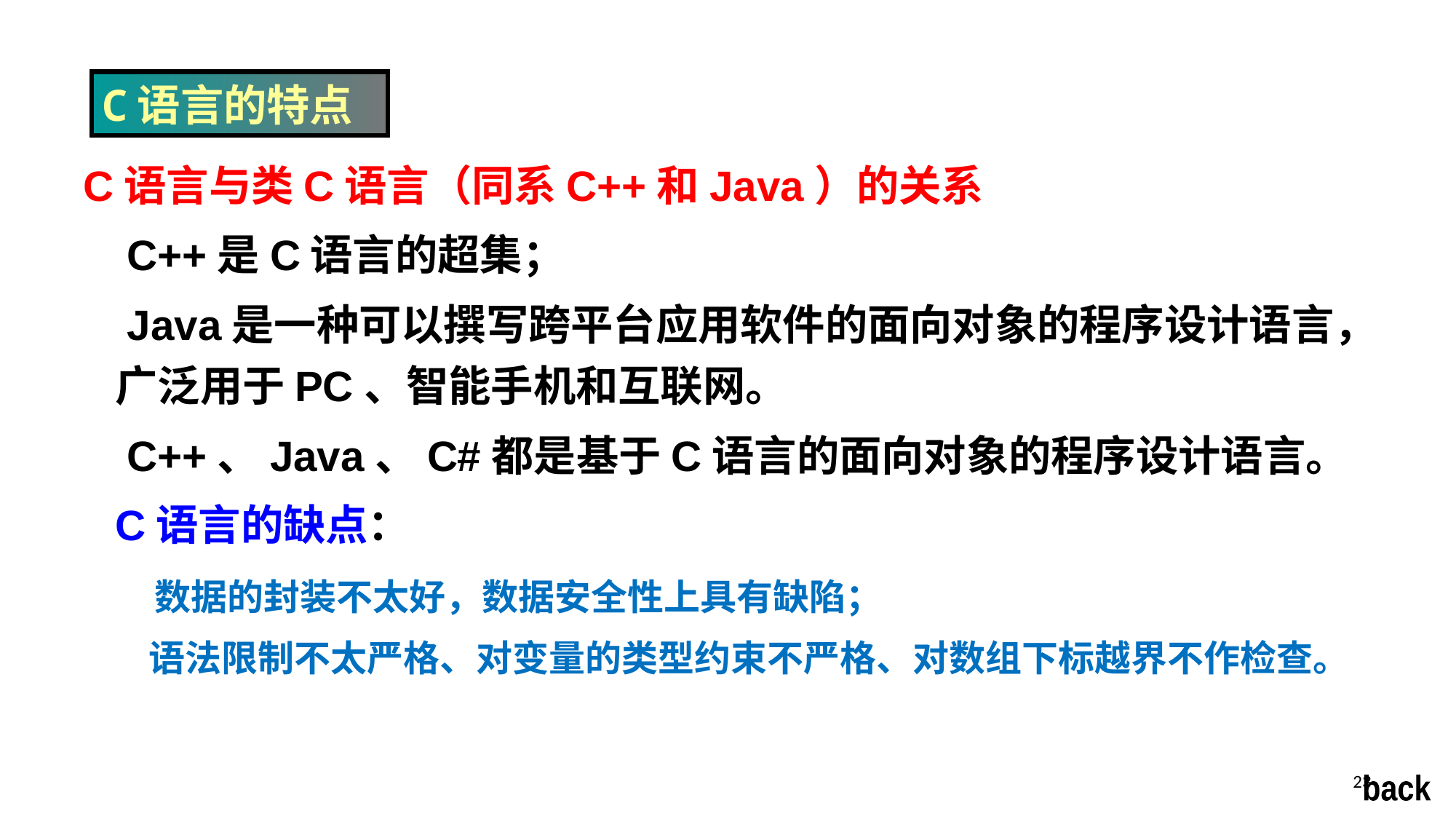

C语言的特点
C语言与类C语言（同系C++和Java）的关系
 C++是C语言的超集；
 Java是一种可以撰写跨平台应用软件的面向对象的程序设计语言，广泛用于PC、智能手机和互联网。
 C++、Java、C#都是基于C语言的面向对象的程序设计语言。
C语言的缺点：
   数据的封装不太好，数据安全性上具有缺陷；
   语法限制不太严格、对变量的类型约束不严格、对数组下标越界不作检查。

23